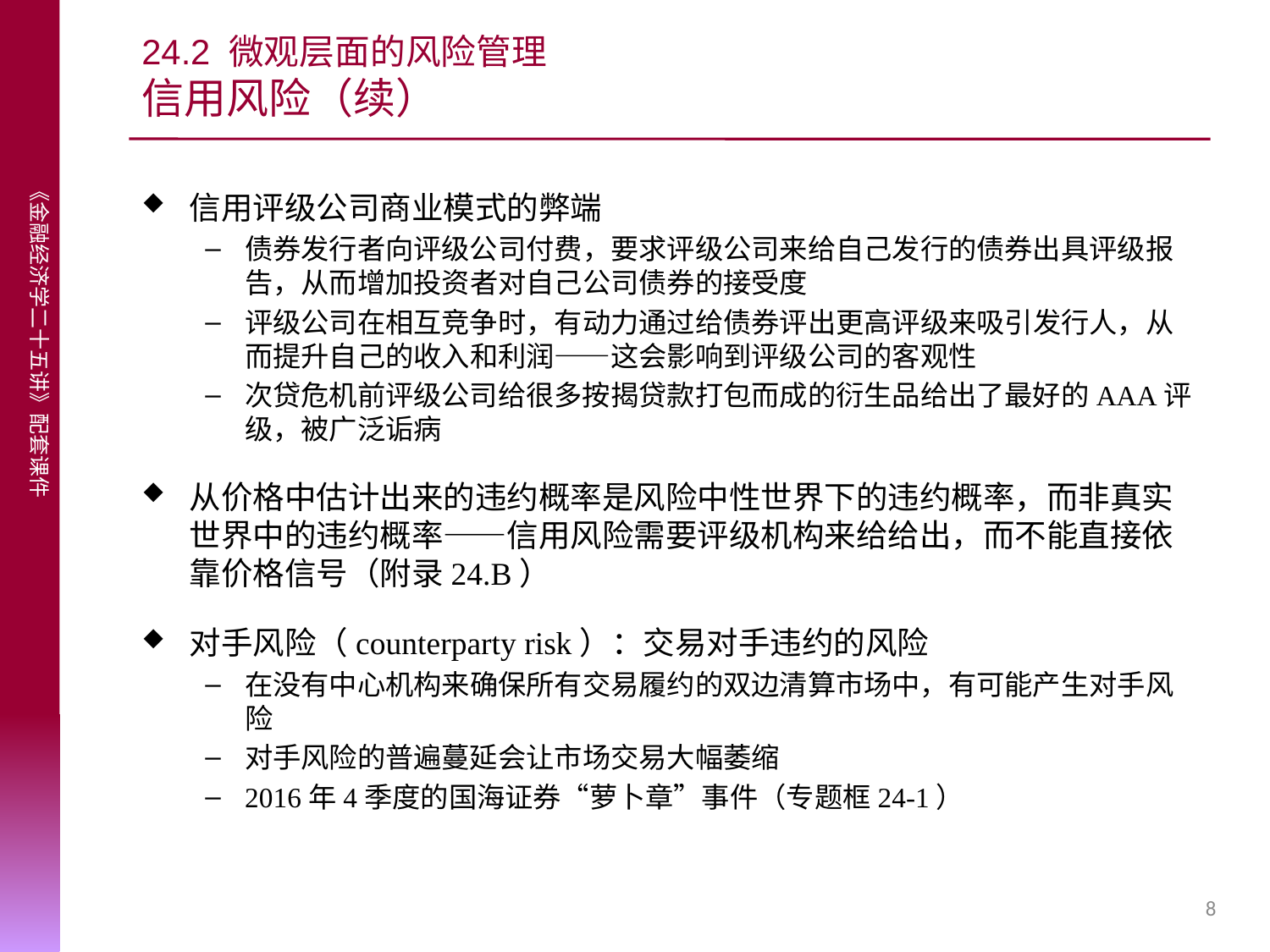

# 24.2 微观层面的风险管理 信用风险（续）
信用评级公司商业模式的弊端
债券发行者向评级公司付费，要求评级公司来给自己发行的债券出具评级报告，从而增加投资者对自己公司债券的接受度
评级公司在相互竞争时，有动力通过给债券评出更高评级来吸引发行人，从而提升自己的收入和利润——这会影响到评级公司的客观性
次贷危机前评级公司给很多按揭贷款打包而成的衍生品给出了最好的AAA评级，被广泛诟病
从价格中估计出来的违约概率是风险中性世界下的违约概率，而非真实世界中的违约概率——信用风险需要评级机构来给给出，而不能直接依靠价格信号（附录24.B）
对手风险（counterparty risk）：交易对手违约的风险
在没有中心机构来确保所有交易履约的双边清算市场中，有可能产生对手风险
对手风险的普遍蔓延会让市场交易大幅萎缩
2016年4季度的国海证券“萝卜章”事件（专题框24-1）

8